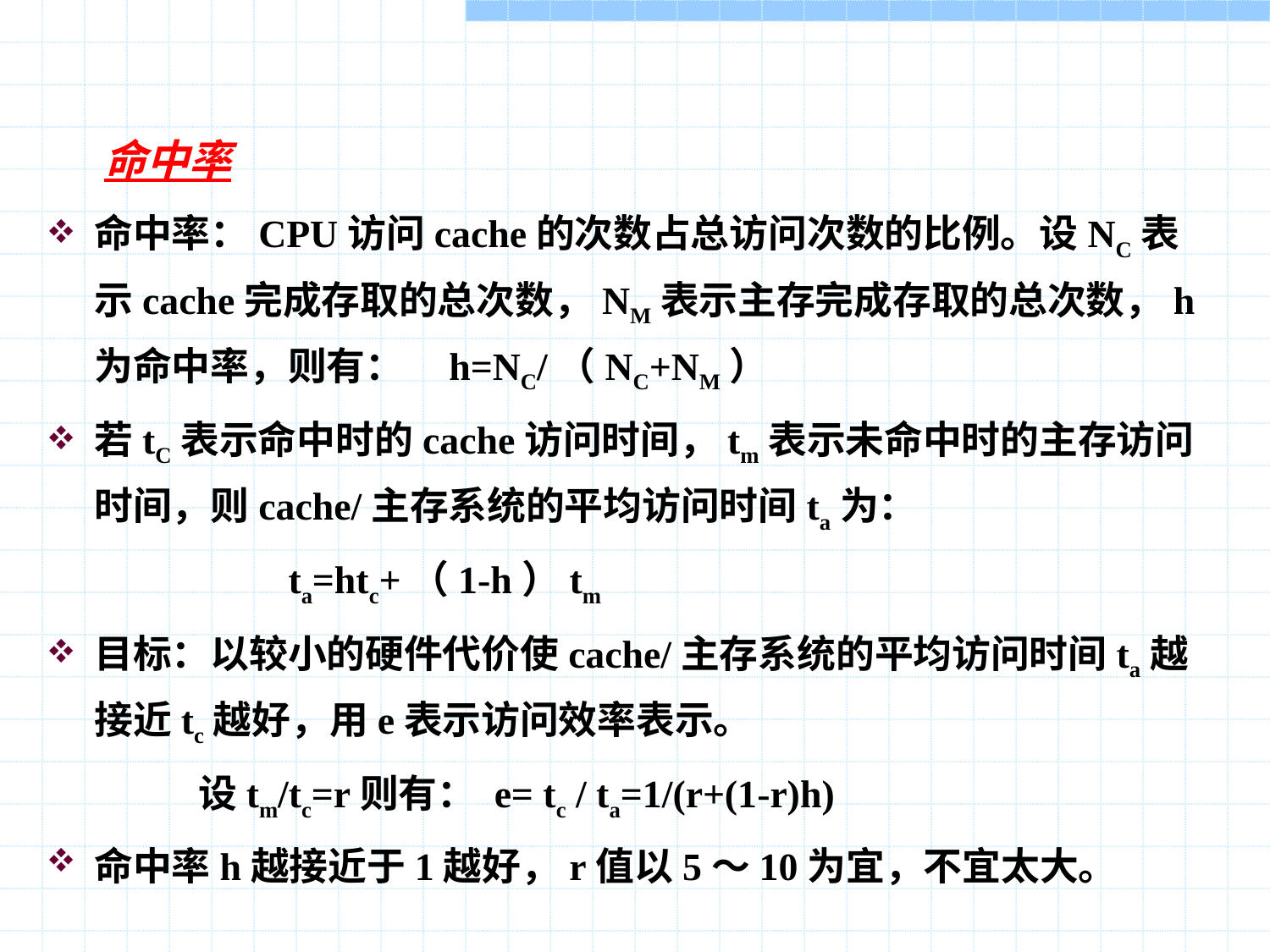

命中率
命中率：CPU访问cache的次数占总访问次数的比例。设NC表示cache完成存取的总次数，NM表示主存完成存取的总次数，h为命中率，则有：    h=NC/（NC+NM）
若tC表示命中时的cache访问时间，tm表示未命中时的主存访问时间，则cache/主存系统的平均访问时间ta为：
　　　　　　ta=htc+（1-h）tm
目标：以较小的硬件代价使cache/主存系统的平均访问时间ta越接近tc越好，用e表示访问效率表示。
                设tm/tc=r则有： e= tc / ta=1/(r+(1-r)h)
命中率h越接近于1越好，r值以5～10为宜，不宜太大。